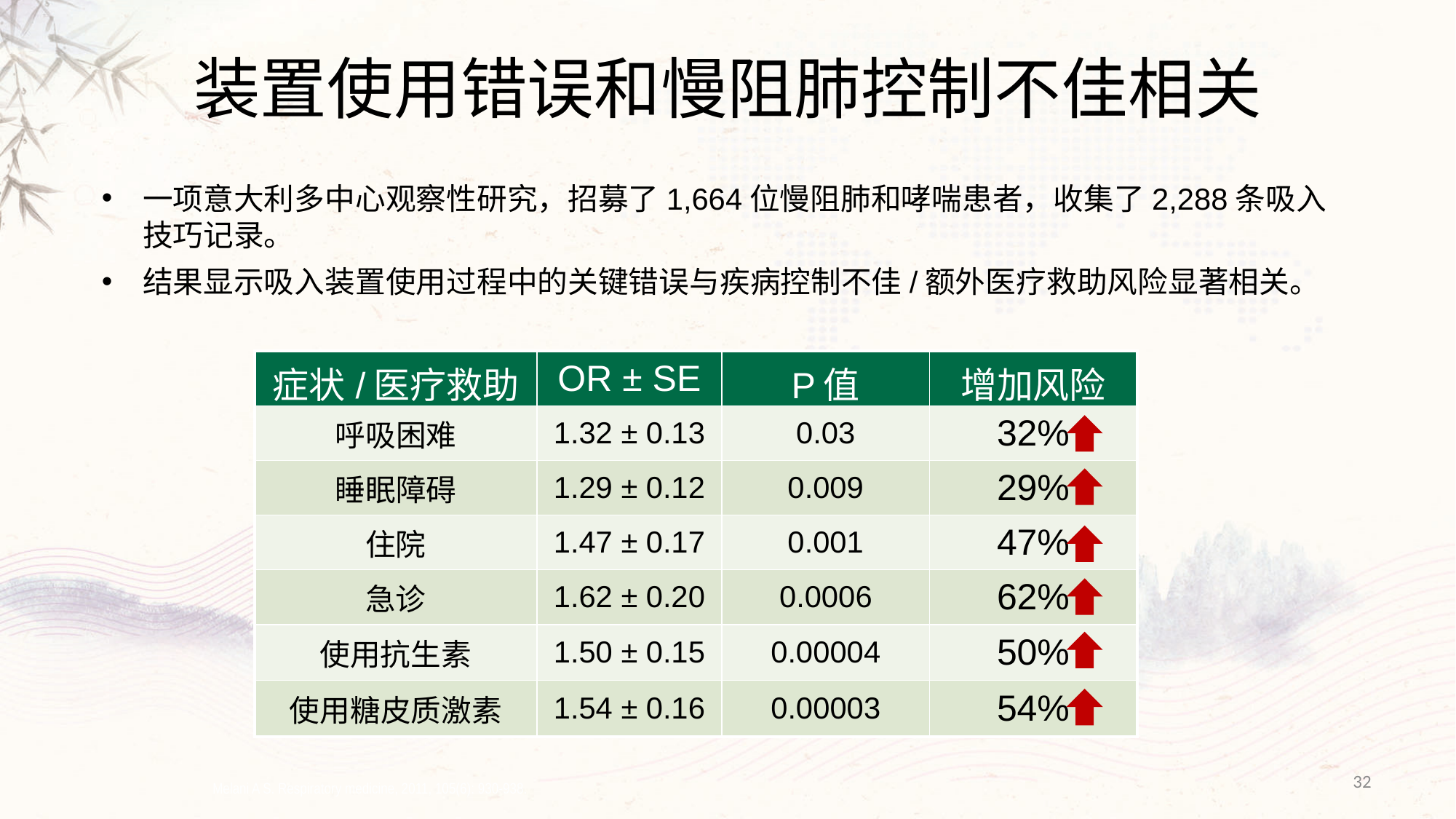

# 装置使用错误和慢阻肺控制不佳相关
一项意大利多中心观察性研究，招募了1,664位慢阻肺和哮喘患者，收集了2,288条吸入技巧记录。
结果显示吸入装置使用过程中的关键错误与疾病控制不佳/额外医疗救助风险显著相关。
| 症状/医疗救助 | OR ± SE | P值 | 增加风险 |
| --- | --- | --- | --- |
| 呼吸困难 | 1.32 ± 0.13 | 0.03 | 32% |
| 睡眠障碍 | 1.29 ± 0.12 | 0.009 | 29% |
| 住院 | 1.47 ± 0.17 | 0.001 | 47% |
| 急诊 | 1.62 ± 0.20 | 0.0006 | 62% |
| 使用抗生素 | 1.50 ± 0.15 | 0.00004 | 50% |
| 使用糖皮质激素 | 1.54 ± 0.16 | 0.00003 | 54% |

32
Melani A S. Respiratory medicine, 2011, 105(6): 930-938.